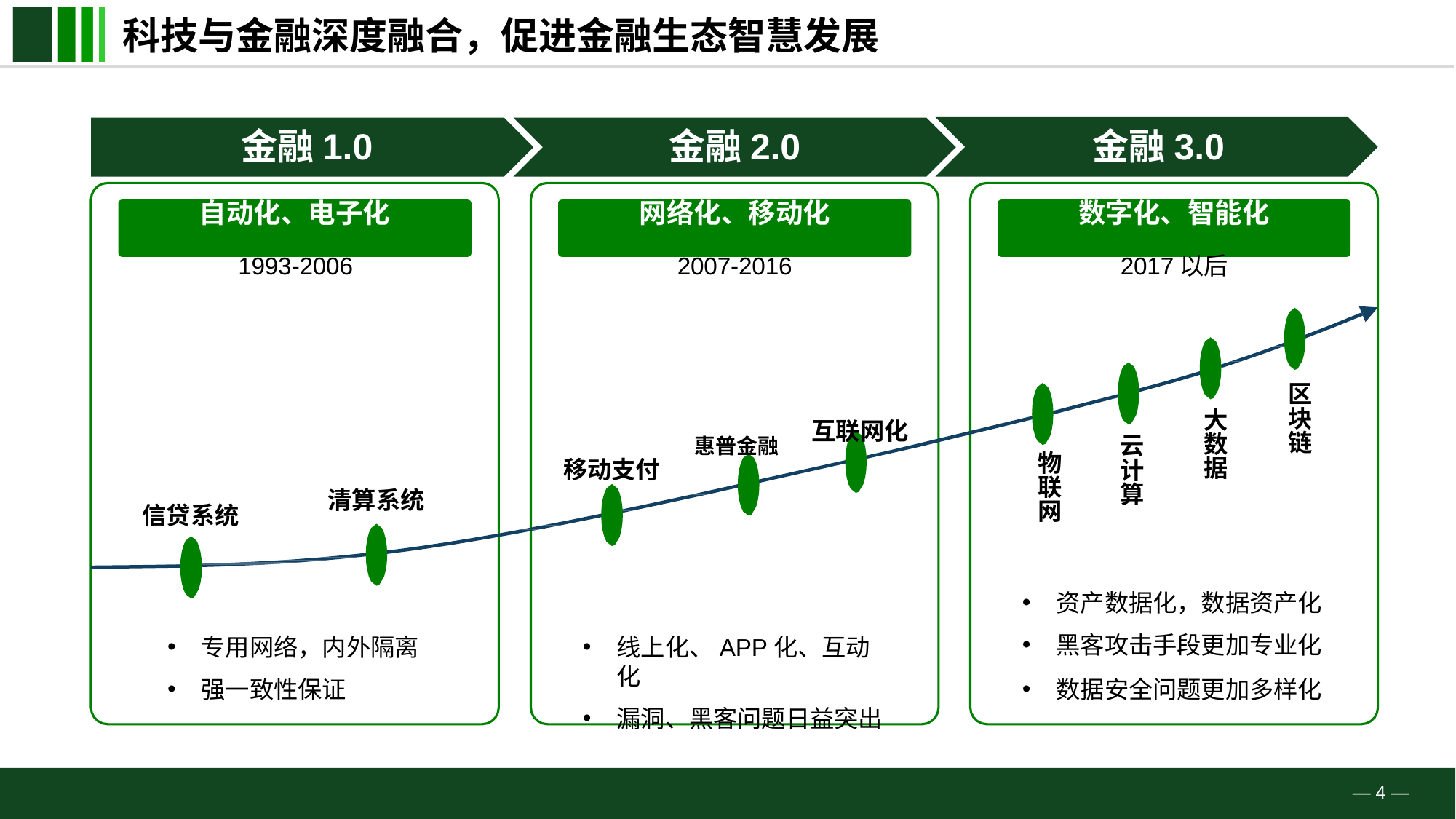

# 科技与金融深度融合，促进金融生态智慧发展

金融3.0

数字化、智能化

2017以后
金融1.0

自动化、电子化

1993-2006
金融2.0

网络化、移动化

2007-2016

区 块 链

惠普金融	互联网化
大 数 据
云 计 算

物 联 网
移动支付

清算系统

信贷系统

资产数据化，数据资产化
黑客攻击手段更加专业化
数据安全问题更加多样化
专用网络，内外隔离
强一致性保证
线上化、APP化、互动化
漏洞、黑客问题日益突出
— 4 —